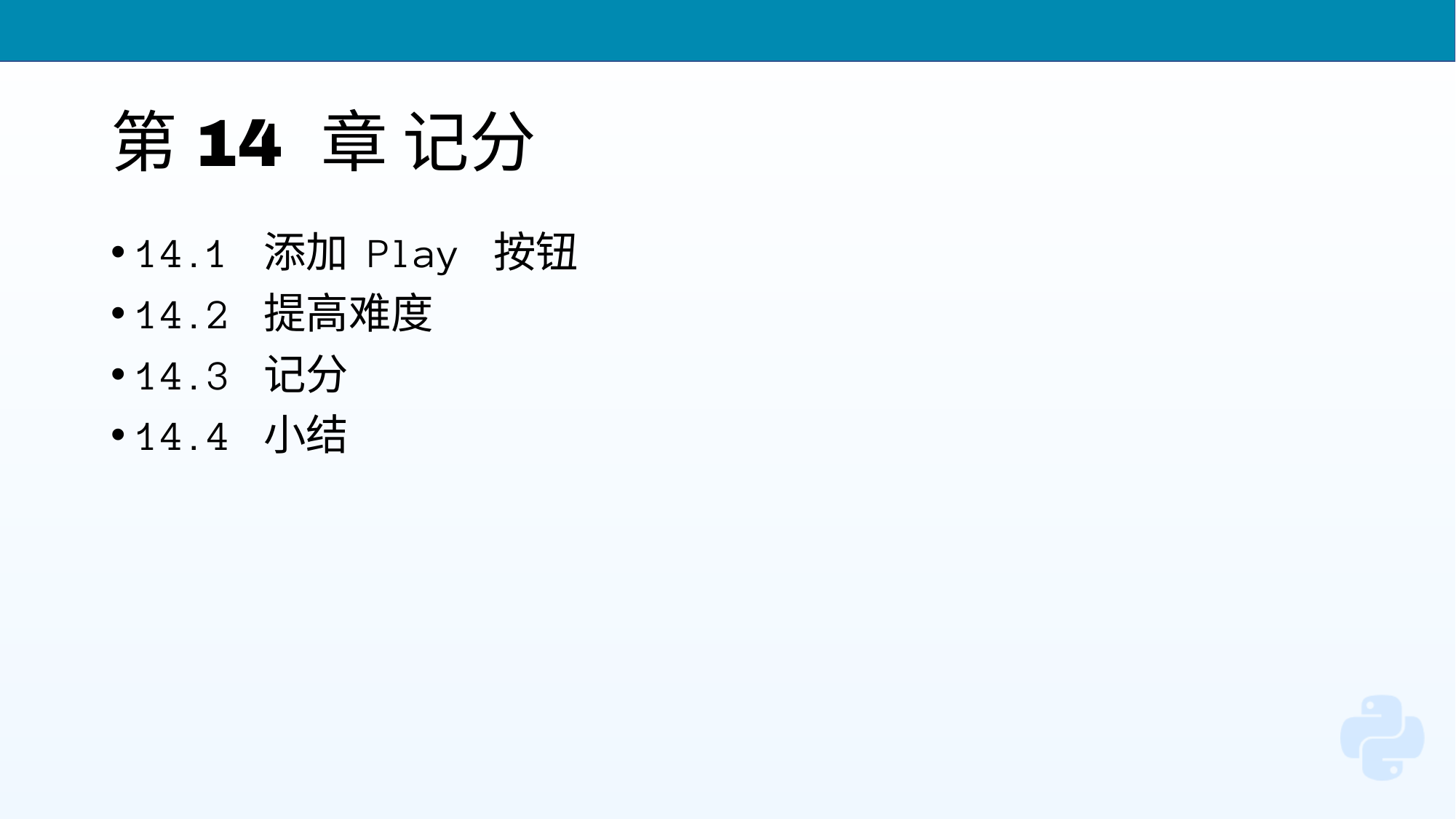

# 第14 章 记分
14.1 添加 Play 按钮
14.2 提高难度
14.3 记分
14.4 小结